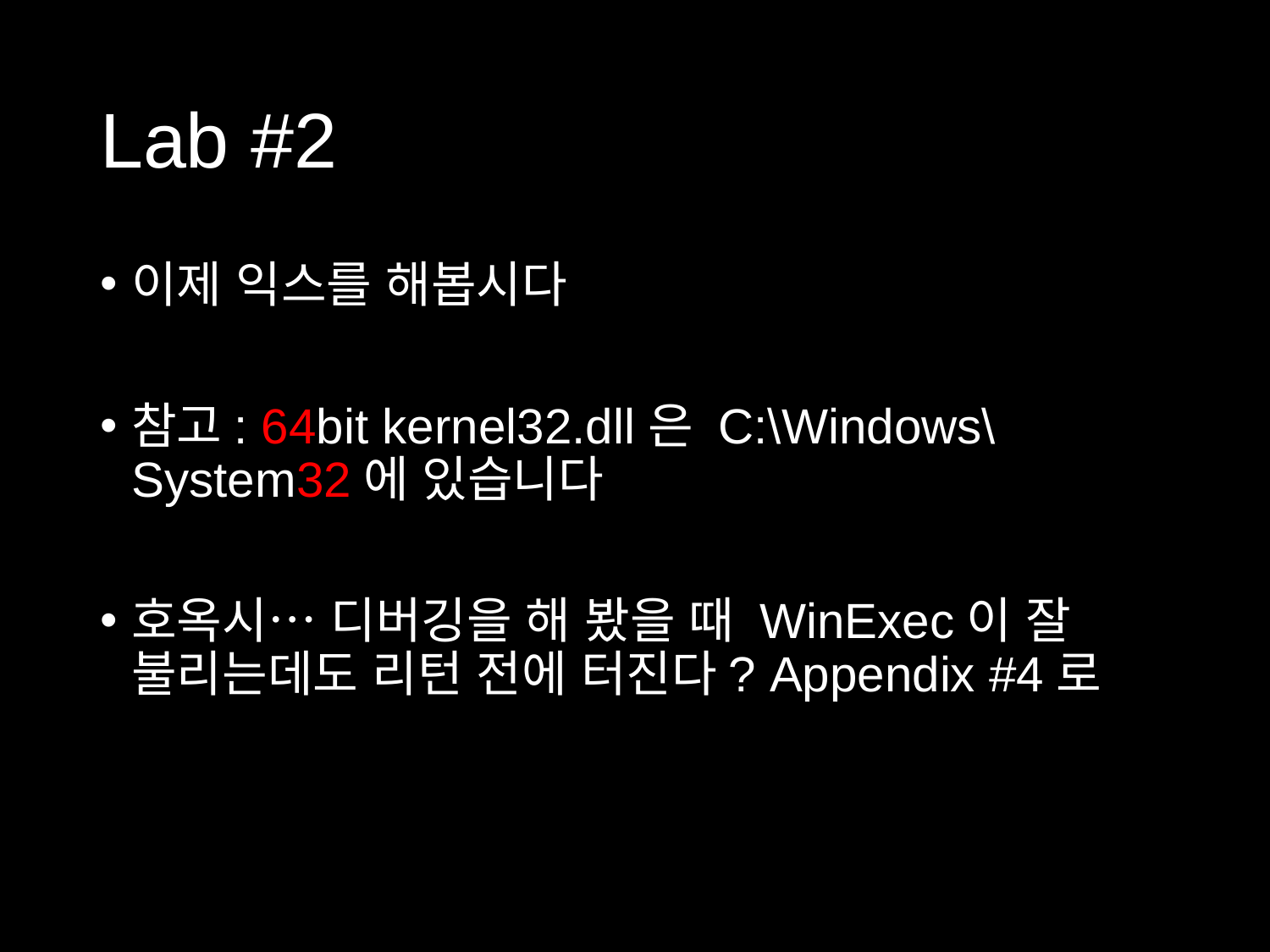

# Lab #2
이제 익스를 해봅시다

참고: 64bit kernel32.dll은 C:\Windows\System32에 있습니다

호옥시… 디버깅을 해 봤을 때 WinExec이 잘 불리는데도 리턴 전에 터진다? Appendix #4로